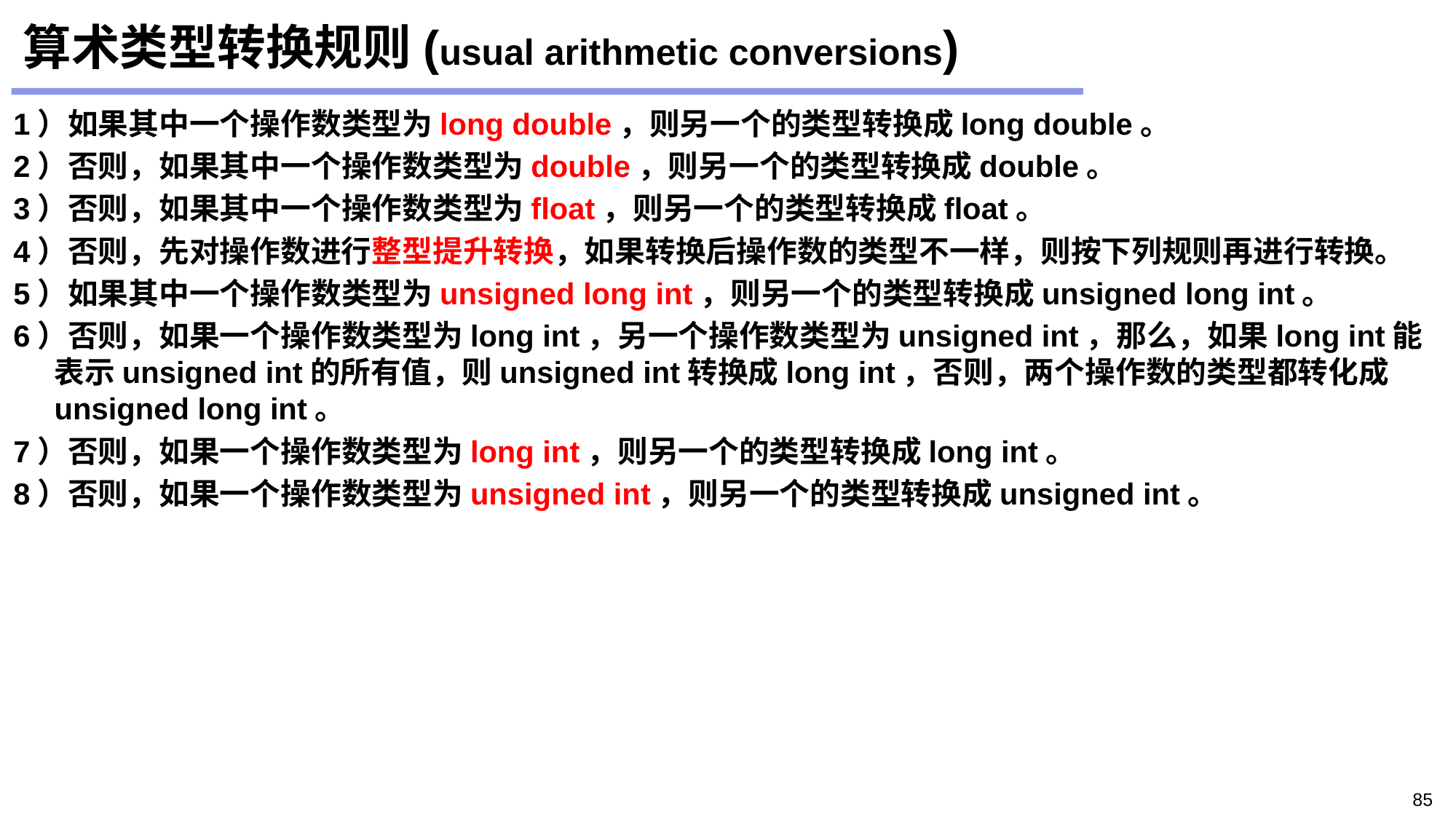

# 算术类型转换规则(usual arithmetic conversions)
1）如果其中一个操作数类型为long double，则另一个的类型转换成long double。
2）否则，如果其中一个操作数类型为double，则另一个的类型转换成double。
3）否则，如果其中一个操作数类型为float，则另一个的类型转换成float。
4）否则，先对操作数进行整型提升转换，如果转换后操作数的类型不一样，则按下列规则再进行转换。
5）如果其中一个操作数类型为unsigned long int，则另一个的类型转换成unsigned long int。
6）否则，如果一个操作数类型为long int，另一个操作数类型为unsigned int，那么，如果long int能表示unsigned int的所有值，则unsigned int转换成long int，否则，两个操作数的类型都转化成unsigned long int。
7）否则，如果一个操作数类型为long int，则另一个的类型转换成long int。
8）否则，如果一个操作数类型为unsigned int，则另一个的类型转换成unsigned int。
85